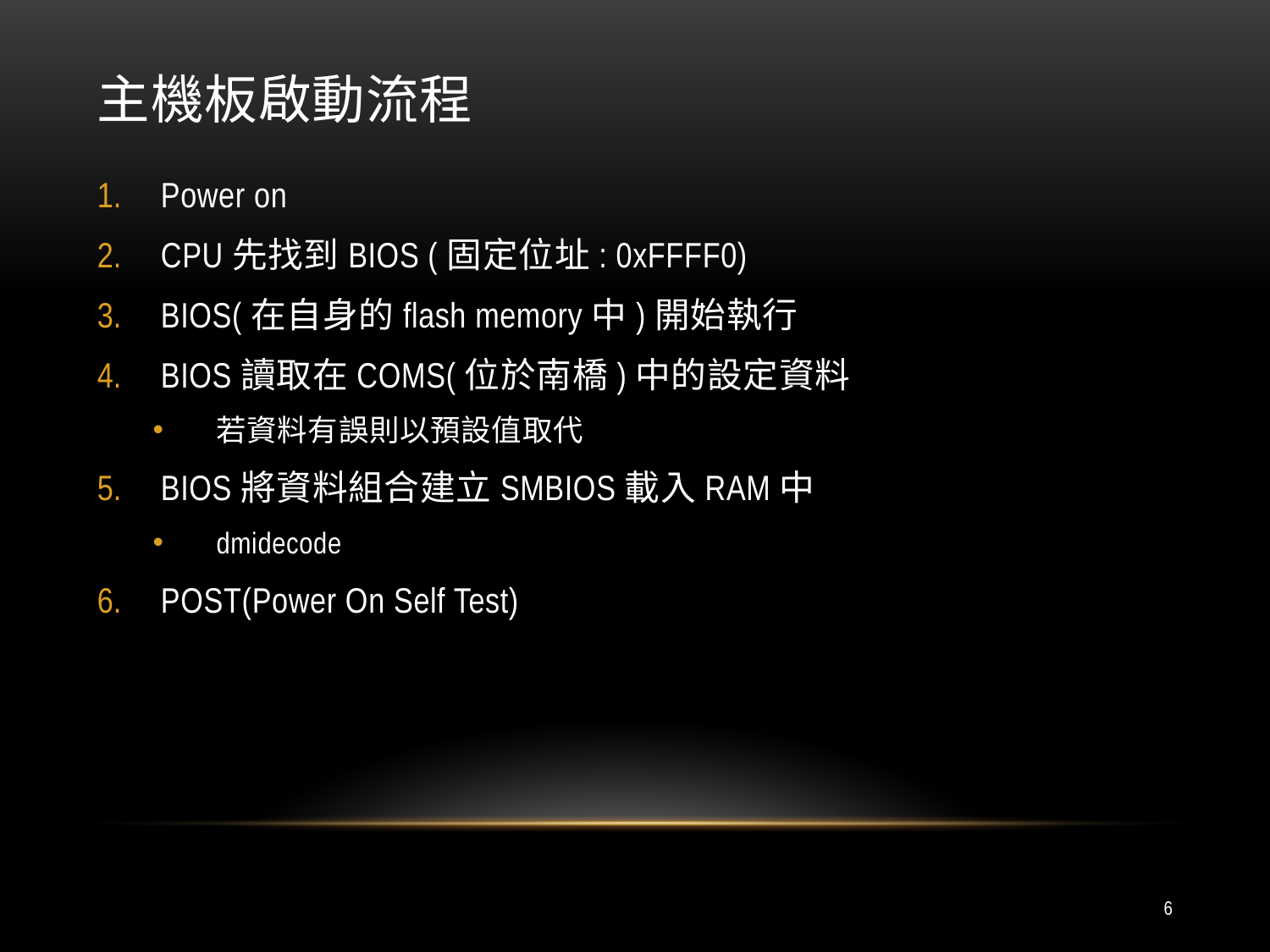

# 主機板啟動流程
Power on
CPU先找到BIOS (固定位址: 0xFFFF0)
BIOS(在自身的flash memory中)開始執行
BIOS讀取在COMS(位於南橋)中的設定資料
若資料有誤則以預設值取代
BIOS將資料組合建立SMBIOS載入RAM中
dmidecode
POST(Power On Self Test)
6